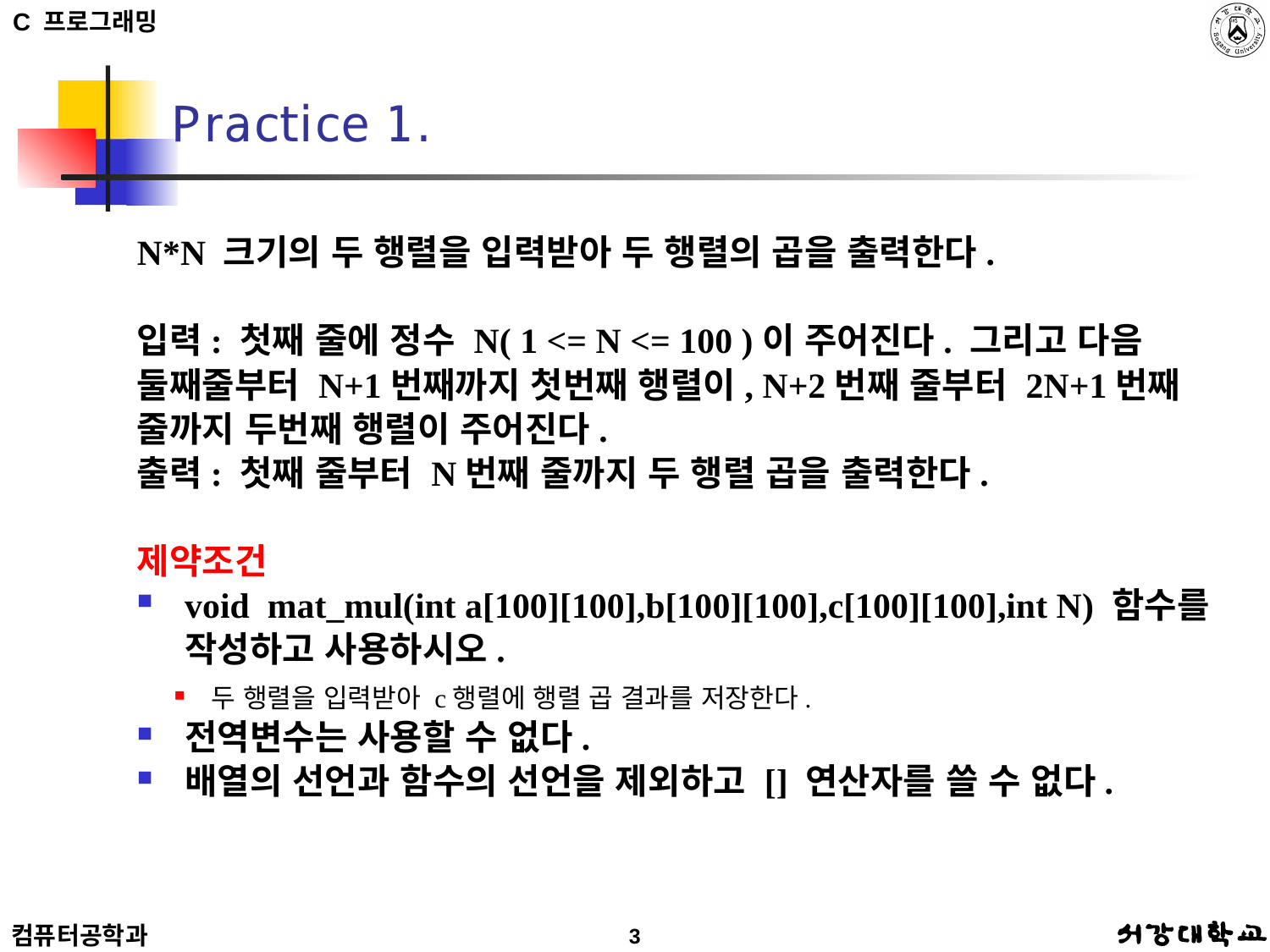

# Practice 1.
N*N 크기의 두 행렬을 입력받아 두 행렬의 곱을 출력한다.

입력: 첫째 줄에 정수 N( 1 <= N <= 100 )이 주어진다. 그리고 다음 둘째줄부터 N+1번째까지 첫번째 행렬이, N+2번째 줄부터 2N+1번째 줄까지 두번째 행렬이 주어진다.
출력: 첫째 줄부터 N번째 줄까지 두 행렬 곱을 출력한다.

제약조건
void  mat_mul(int a[100][100],b[100][100],c[100][100],int N) 함수를 작성하고 사용하시오.
두 행렬을 입력받아 c행렬에 행렬 곱 결과를 저장한다.
전역변수는 사용할 수 없다.
배열의 선언과 함수의 선언을 제외하고 [] 연산자를 쓸 수 없다.

3